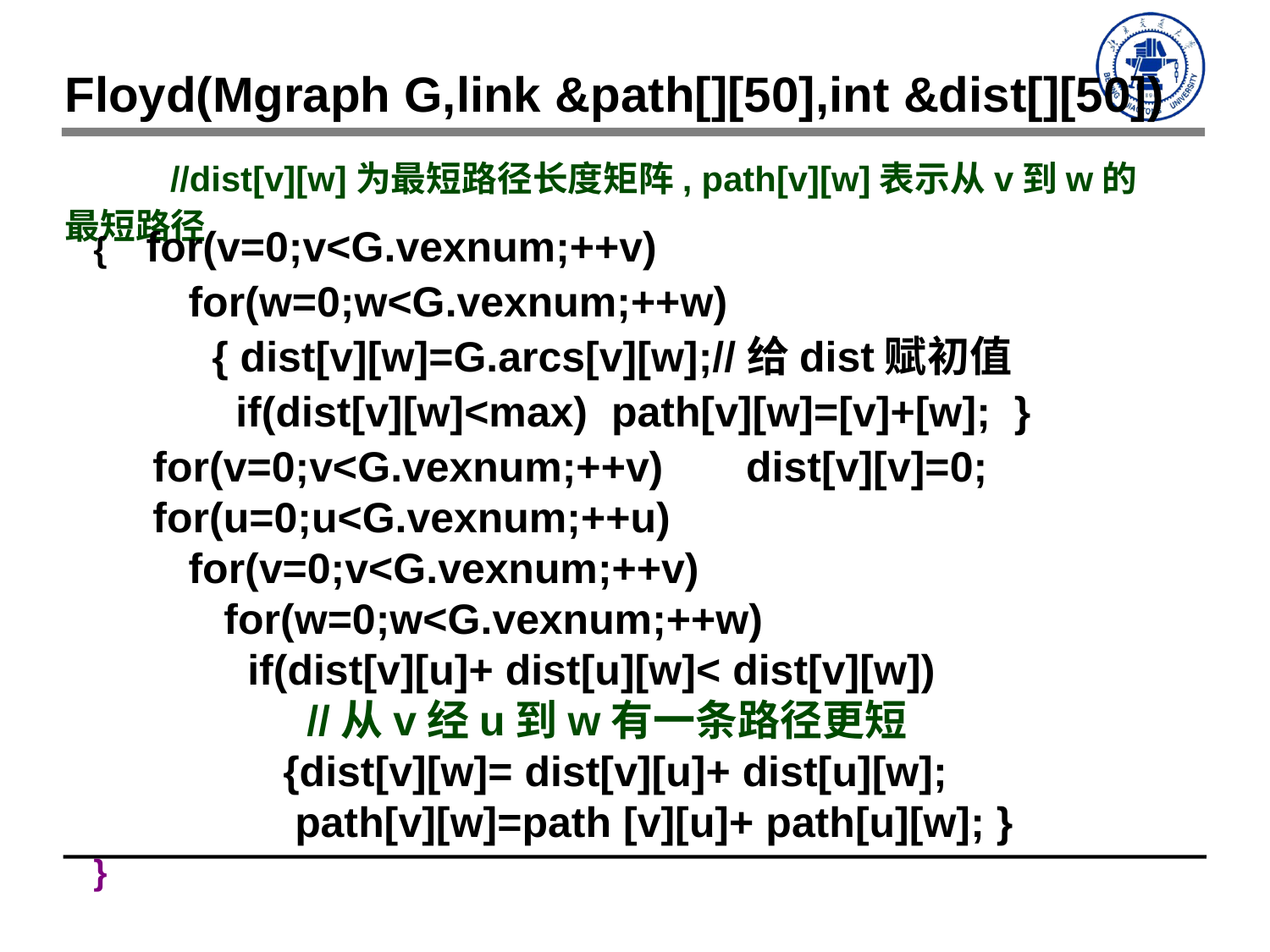

Floyd(Mgraph G,link &path[][50],int &dist[][50])
      //dist[v][w]为最短路径长度矩阵, path[v][w]表示从v到w的最短路径
{    for(v=0;v<G.vexnum;++v)
        for(w=0;w<G.vexnum;++w)
          { dist[v][w]=G.arcs[v][w];//给dist赋初值
            if(dist[v][w]<max)  path[v][w]=[v]+[w];  }
     for(v=0;v<G.vexnum;++v)       dist[v][v]=0;
     for(u=0;u<G.vexnum;++u)
        for(v=0;v<G.vexnum;++v)
           for(w=0;w<G.vexnum;++w)
             if(dist[v][u]+ dist[u][w]< dist[v][w])
                  //从v经u到w有一条路径更短
                {dist[v][w]= dist[v][u]+ dist[u][w];
                 path[v][w]=path [v][u]+ path[u][w]; }
}